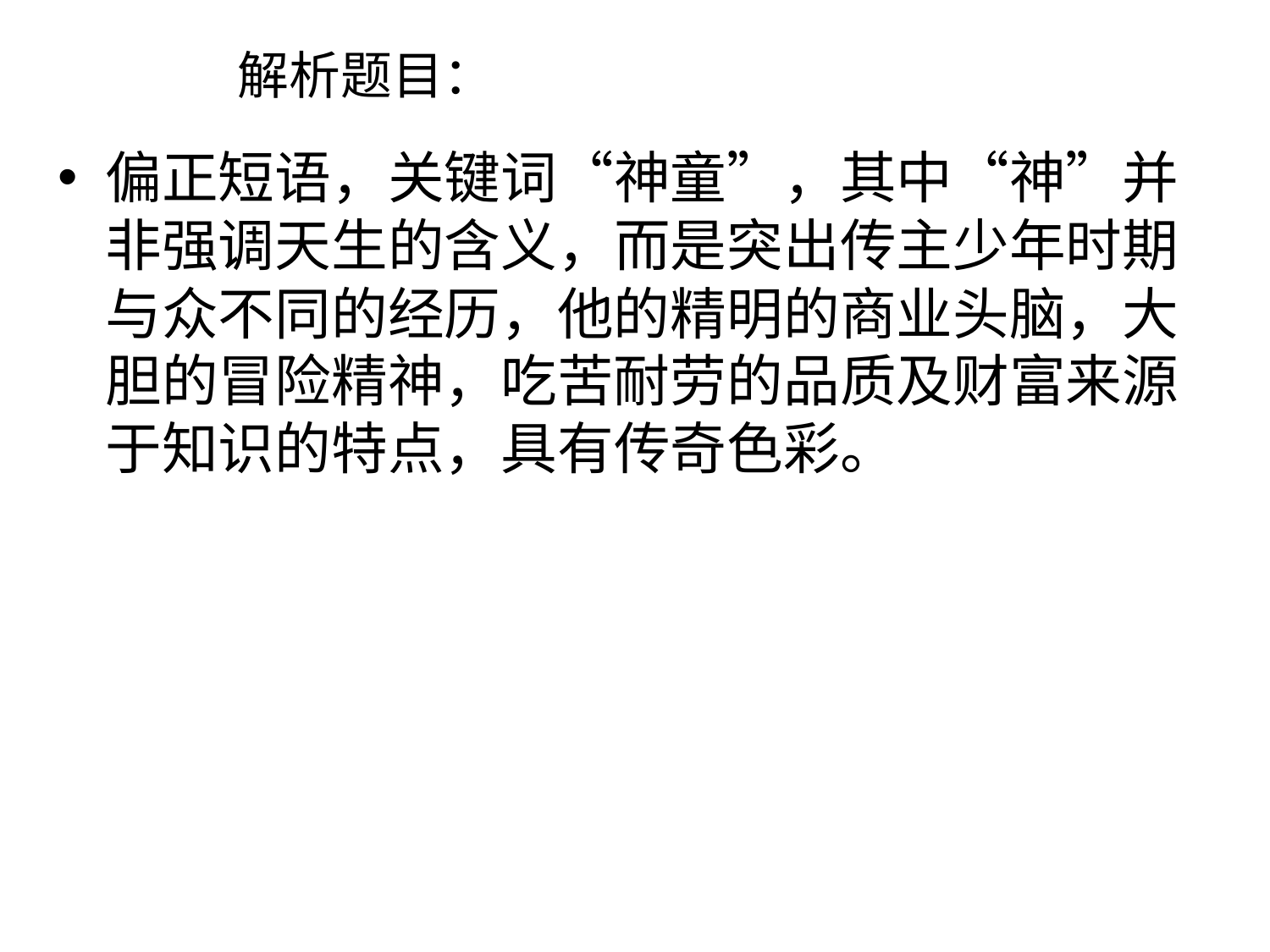

# 解析题目：
偏正短语，关键词“神童”，其中“神”并非强调天生的含义，而是突出传主少年时期与众不同的经历，他的精明的商业头脑，大胆的冒险精神，吃苦耐劳的品质及财富来源于知识的特点，具有传奇色彩。